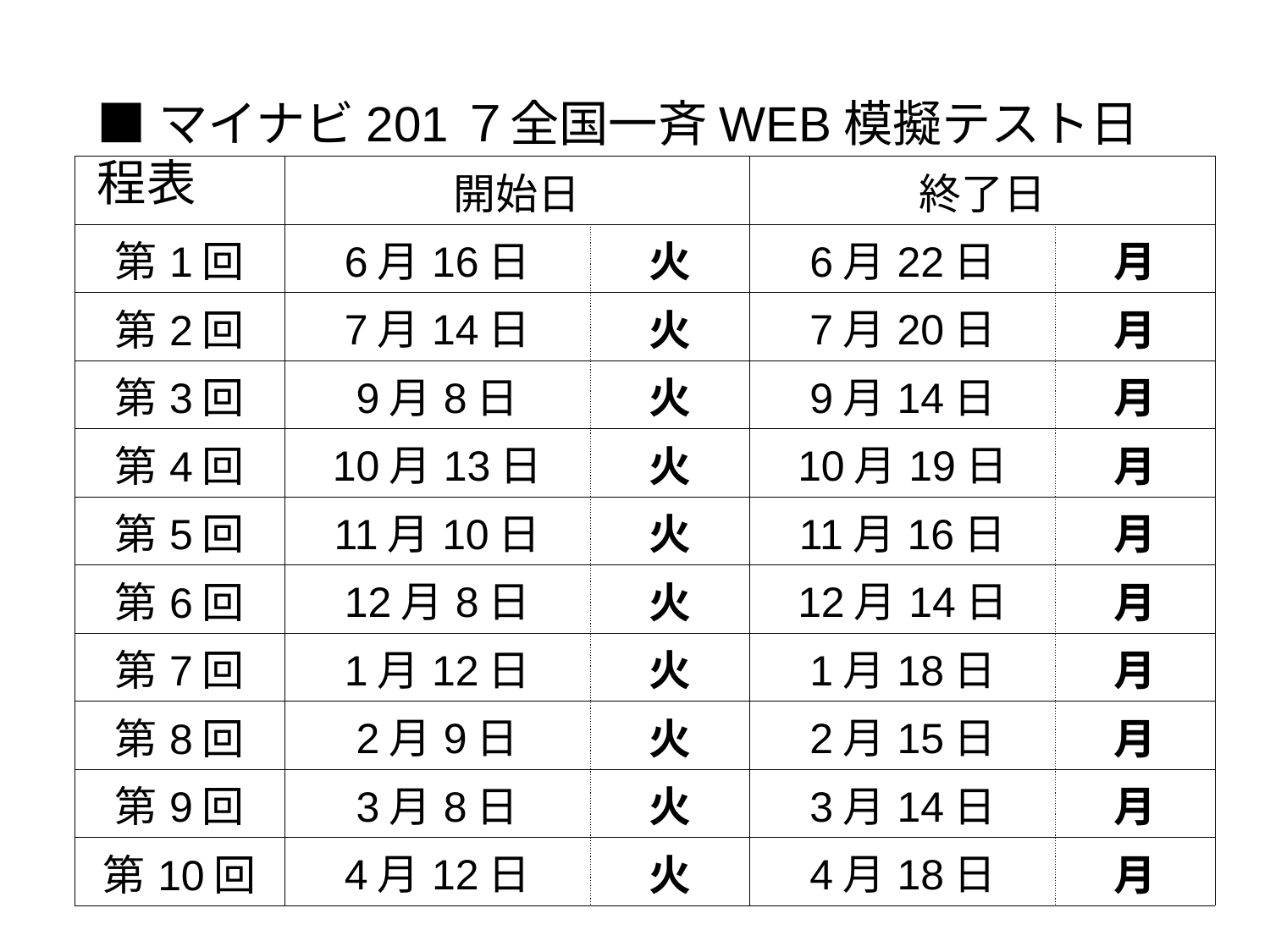

■マイナビ201７全国一斉WEB模擬テスト日程表
|  | 開始日 |  | 終了日 |  |
| --- | --- | --- | --- | --- |
| 第1回 | 6月16日 | 火 | 6月22日 | 月 |
| 第2回 | 7月14日 | 火 | 7月20日 | 月 |
| 第3回 | 9月8日 | 火 | 9月14日 | 月 |
| 第4回 | 10月13日 | 火 | 10月19日 | 月 |
| 第5回 | 11月10日 | 火 | 11月16日 | 月 |
| 第6回 | 12月8日 | 火 | 12月14日 | 月 |
| 第7回 | 1月12日 | 火 | 1月18日 | 月 |
| 第8回 | 2月9日 | 火 | 2月15日 | 月 |
| 第9回 | 3月8日 | 火 | 3月14日 | 月 |
| 第10回 | 4月12日 | 火 | 4月18日 | 月 |